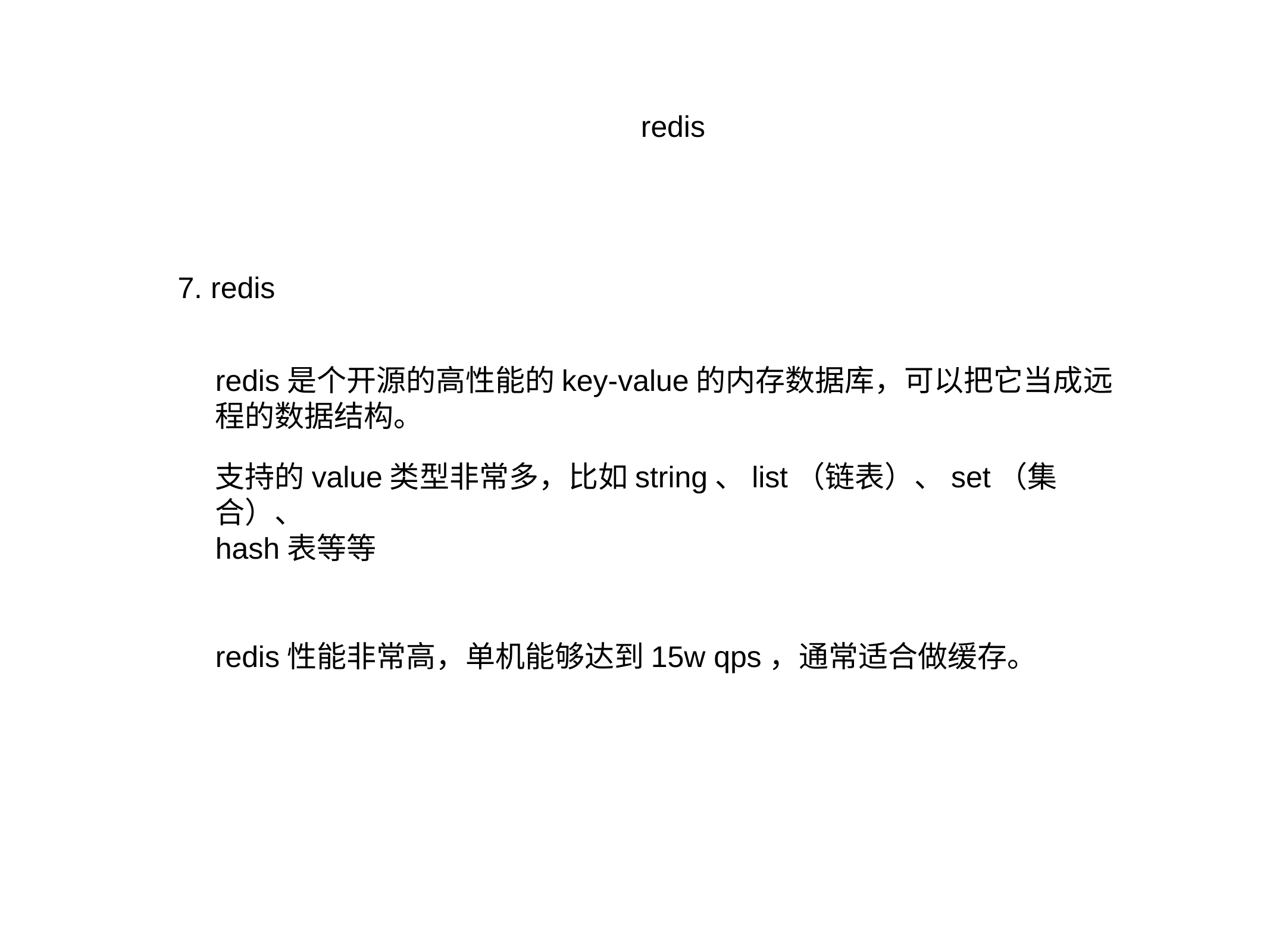

redis
7. redis
redis是个开源的高性能的key-value的内存数据库，可以把它当成远程的数据结构。
支持的value类型非常多，比如string、list（链表）、set（集合）、
hash表等等
redis性能非常高，单机能够达到15w qps，通常适合做缓存。